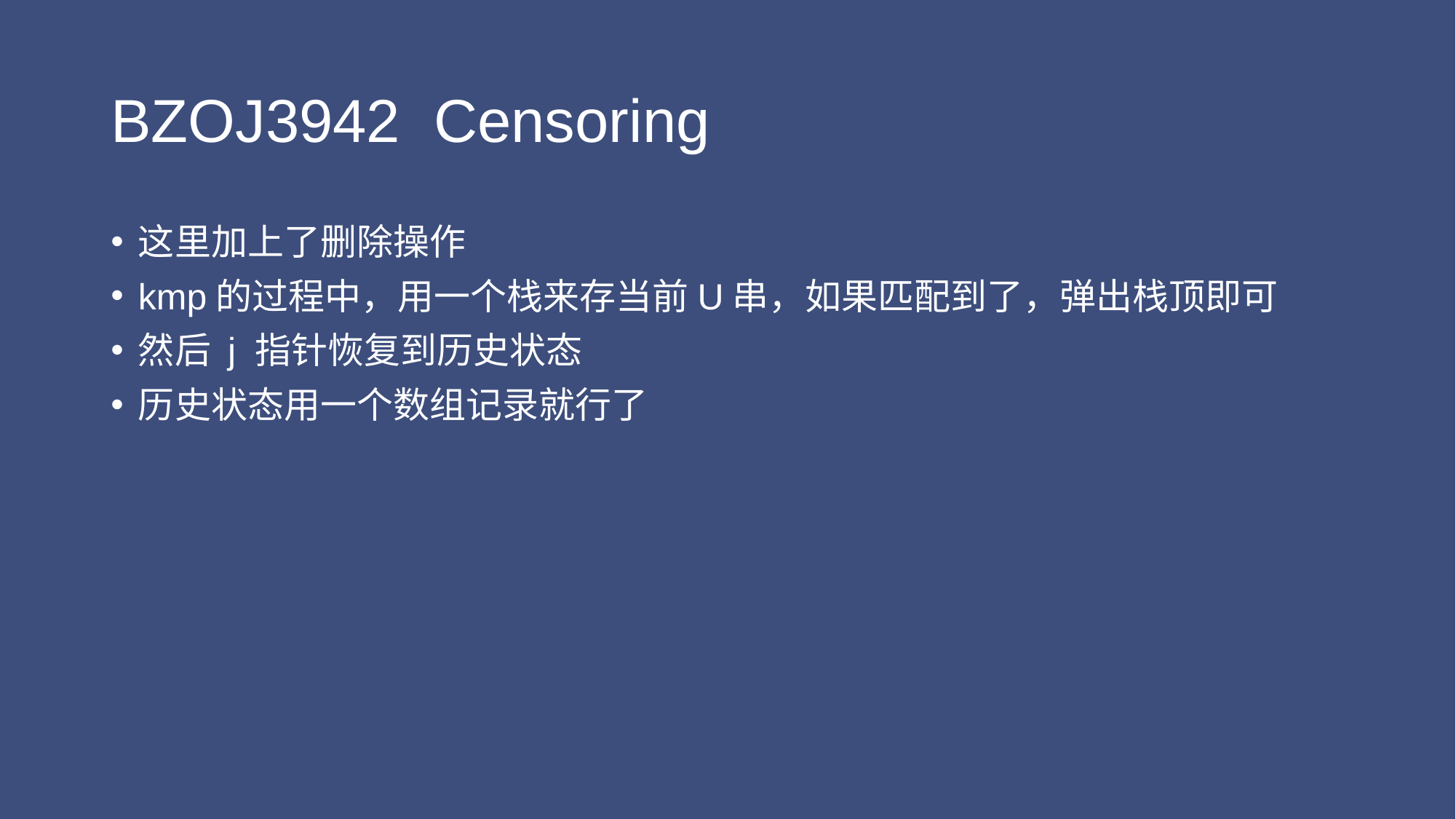

# BZOJ3942  Censoring
这里加上了删除操作
kmp的过程中，用一个栈来存当前U串，如果匹配到了，弹出栈顶即可
然后 j 指针恢复到历史状态
历史状态用一个数组记录就行了